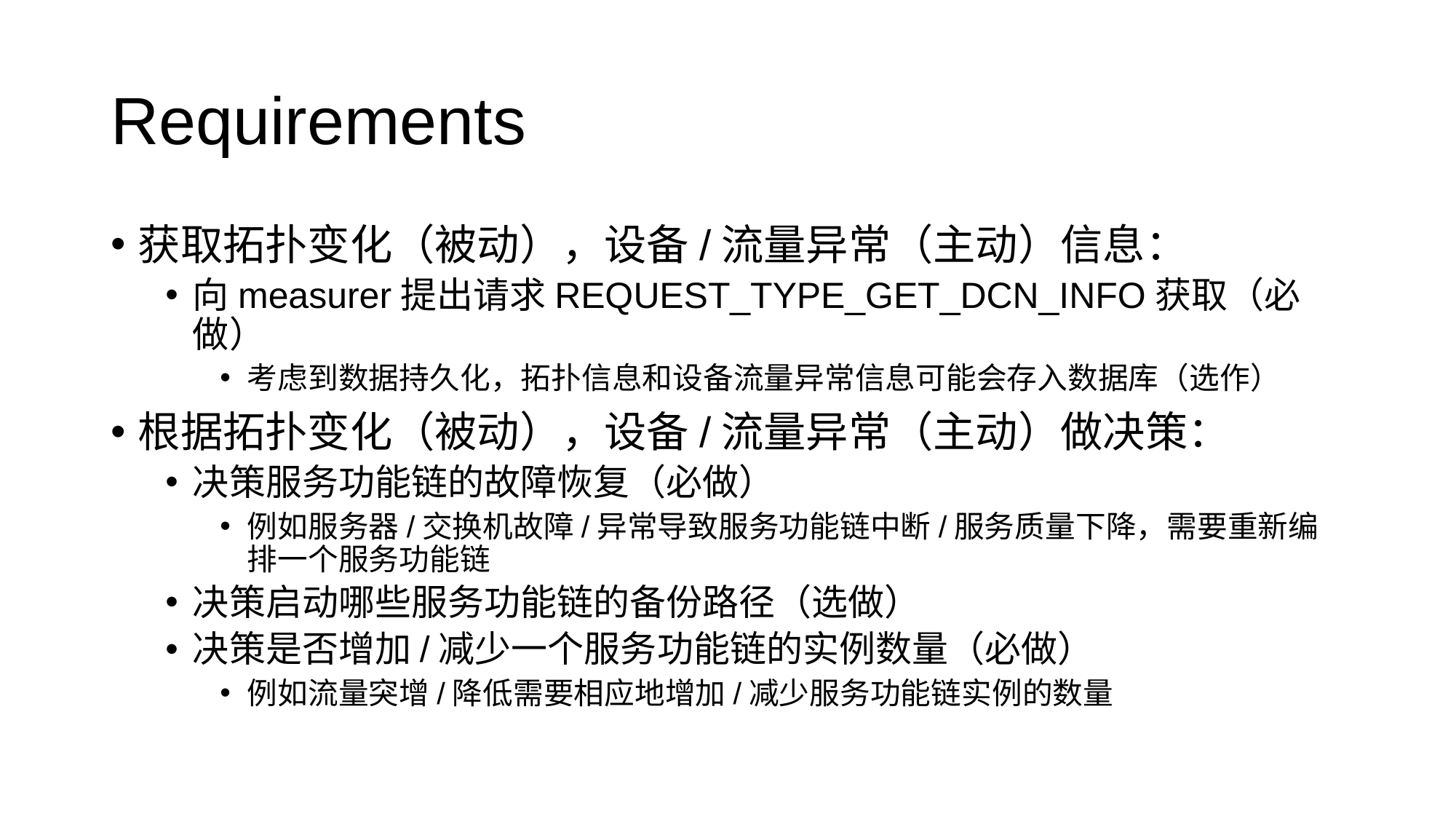

# Requirements
获取拓扑变化（被动），设备/流量异常（主动）信息：
向measurer提出请求REQUEST_TYPE_GET_DCN_INFO获取（必做）
考虑到数据持久化，拓扑信息和设备流量异常信息可能会存入数据库（选作）
根据拓扑变化（被动），设备/流量异常（主动）做决策：
决策服务功能链的故障恢复（必做）
例如服务器/交换机故障/异常导致服务功能链中断/服务质量下降，需要重新编排一个服务功能链
决策启动哪些服务功能链的备份路径（选做）
决策是否增加/减少一个服务功能链的实例数量（必做）
例如流量突增/降低需要相应地增加/减少服务功能链实例的数量